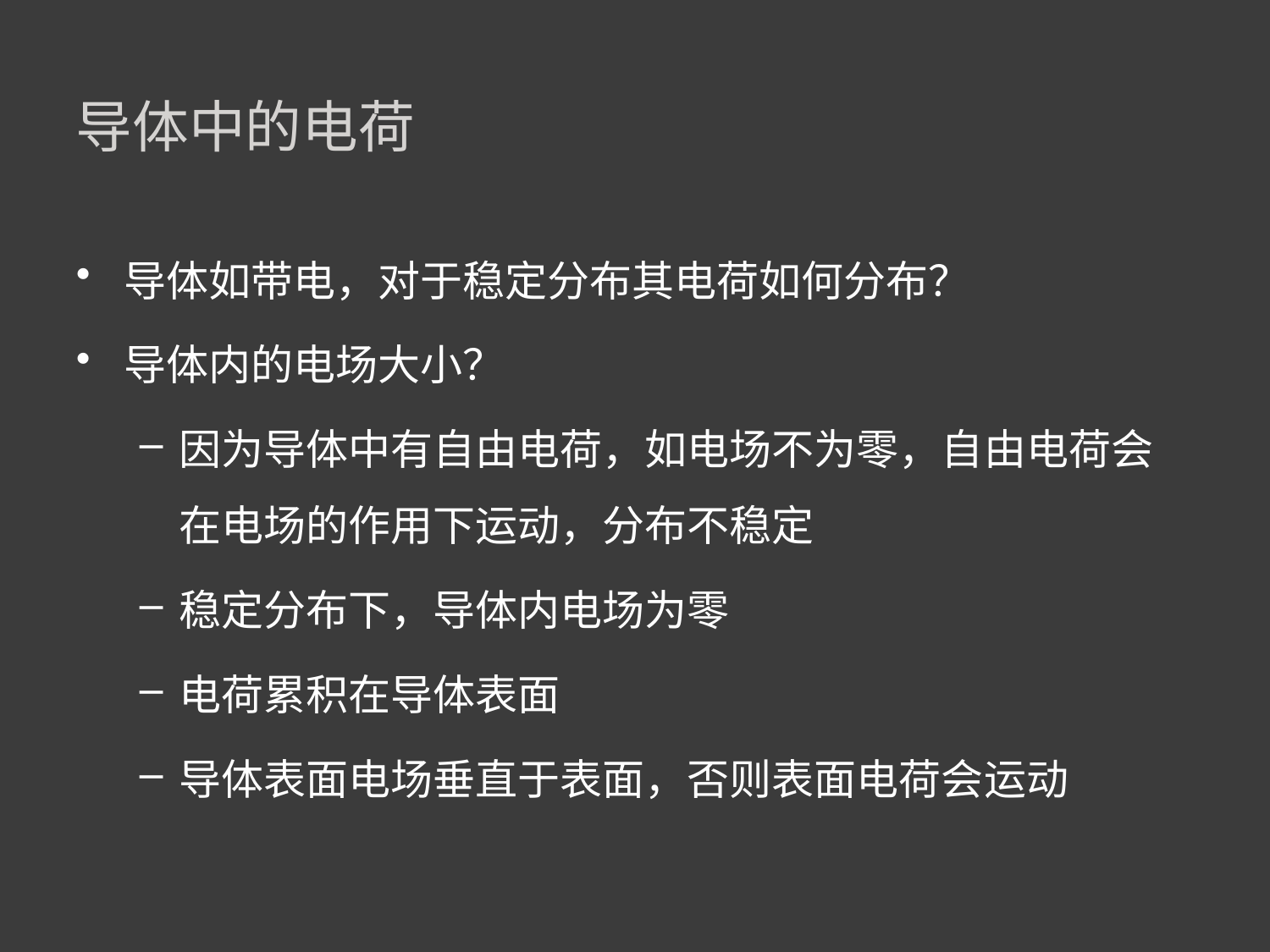

# 导体中的电荷
导体如带电，对于稳定分布其电荷如何分布？
导体内的电场大小？
因为导体中有自由电荷，如电场不为零，自由电荷会在电场的作用下运动，分布不稳定
稳定分布下，导体内电场为零
电荷累积在导体表面
导体表面电场垂直于表面，否则表面电荷会运动